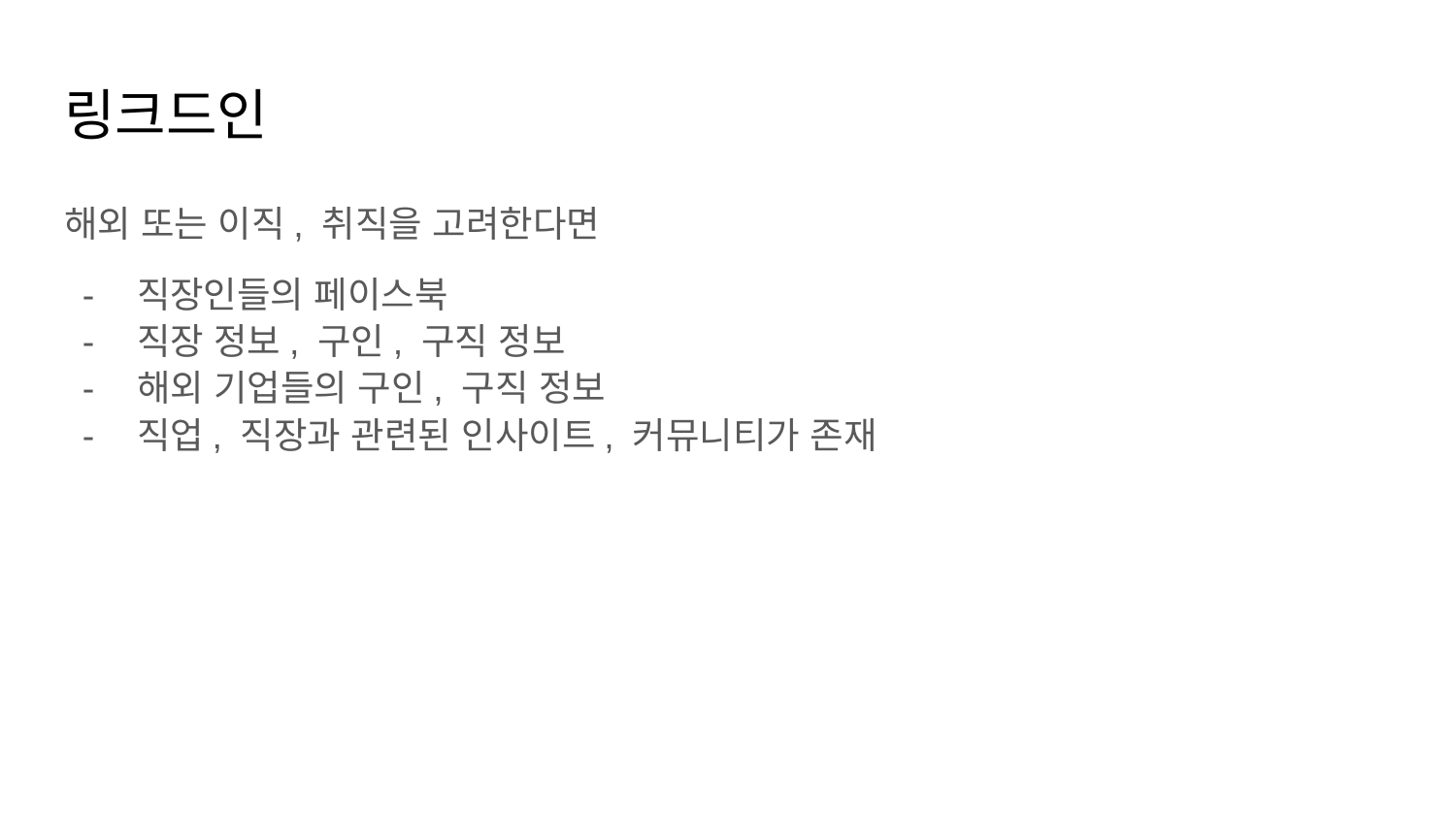

# 링크드인
해외 또는 이직, 취직을 고려한다면
직장인들의 페이스북
직장 정보, 구인, 구직 정보
해외 기업들의 구인, 구직 정보
직업, 직장과 관련된 인사이트, 커뮤니티가 존재